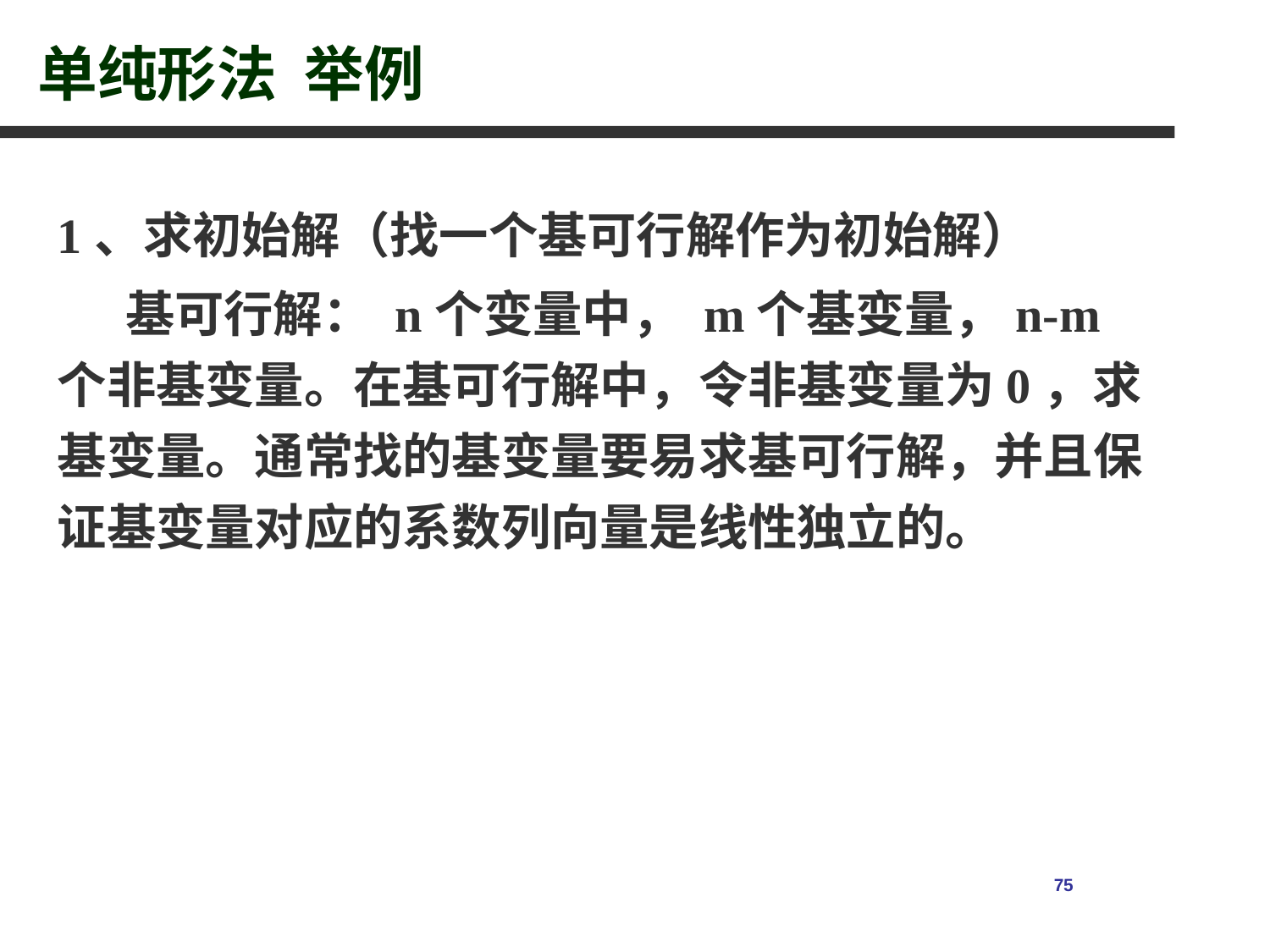

# 单纯形法  举例
1、求初始解（找一个基可行解作为初始解）
     基可行解： n个变量中， m个基变量，n-m个非基变量。在基可行解中，令非基变量为0，求基变量。通常找的基变量要易求基可行解，并且保证基变量对应的系数列向量是线性独立的。
75